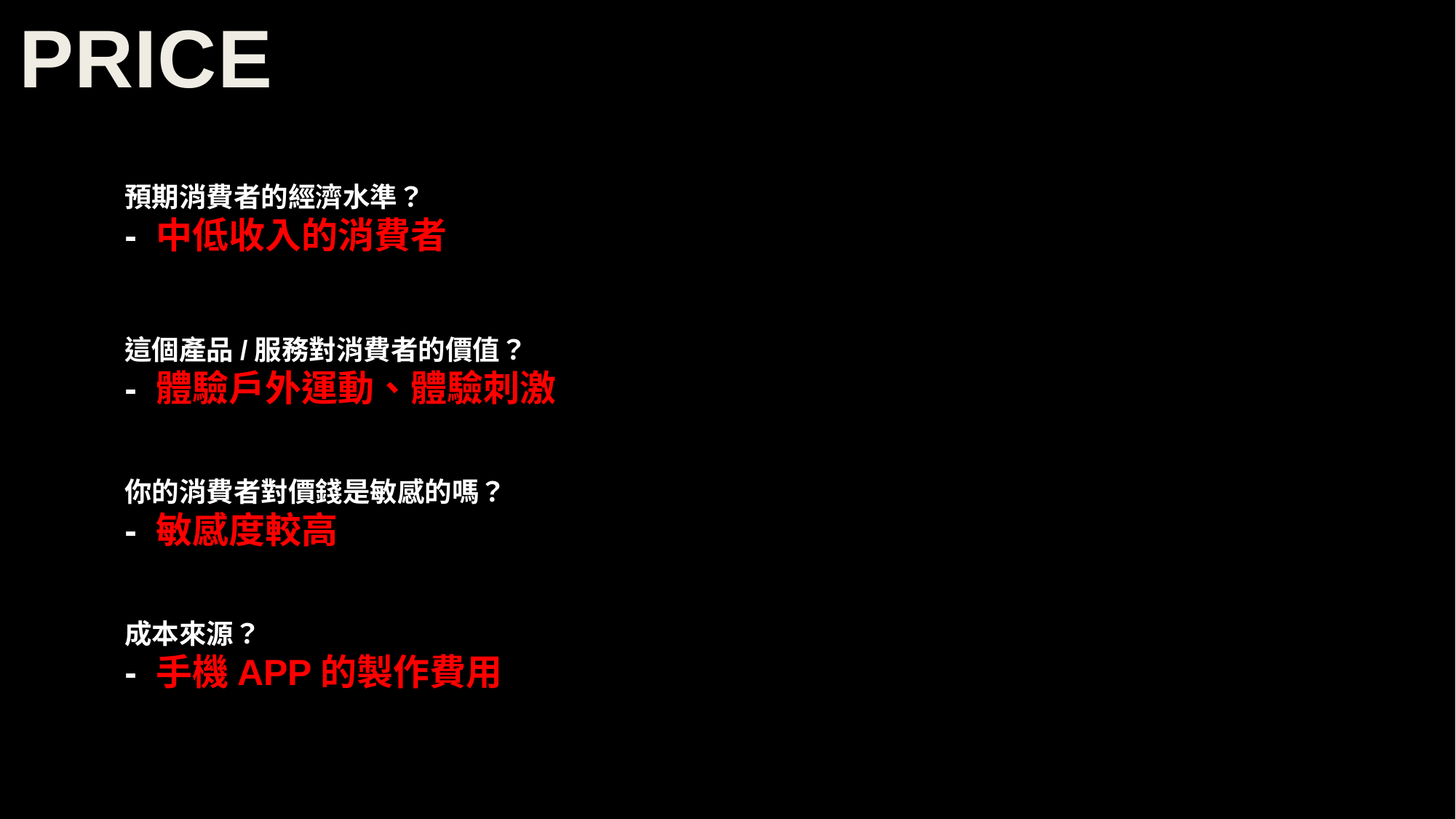

PRICE
預期消費者的經濟水準？
- 中低收入的消費者

這個產品/服務對消費者的價值？
- 體驗戶外運動、體驗刺激

你的消費者對價錢是敏感的嗎？
- 敏感度較高

成本來源？
- 手機APP的製作費用